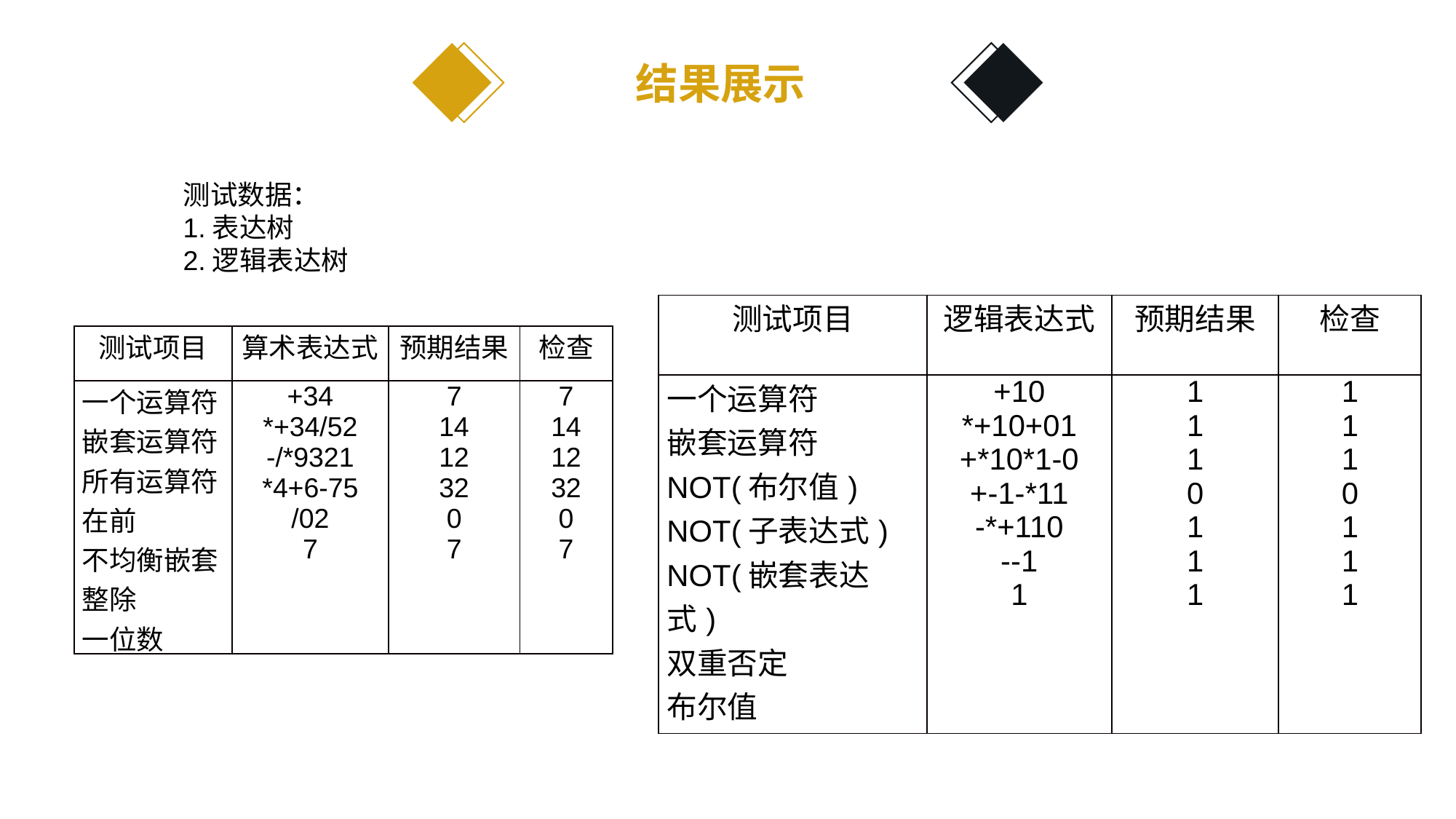

结果展示
测试数据：
1.表达树
2.逻辑表达树
| 测试项目 | 逻辑表达式 | 预期结果 | 检查 |
| --- | --- | --- | --- |
| 一个运算符 嵌套运算符NOT(布尔值) NOT(子表达式) NOT(嵌套表达式) 双重否定 布尔值 | +10 \*+10+01 +\*10\*1-0 +-1-\*11 -\*+110 --1 1 | 1 1 1 0 1 1 1 | 1 1 1 0 1 1 1 |
| 测试项目 | 算术表达式 | 预期结果 | 检查 |
| --- | --- | --- | --- |
| 一个运算符 嵌套运算符 所有运算符在前 不均衡嵌套 整除 一位数 | +34 \*+34/52 -/\*9321 \*4+6-75 /02 7 | 7 14 12 32 0 7 | 7 14 12 32 0 7 |